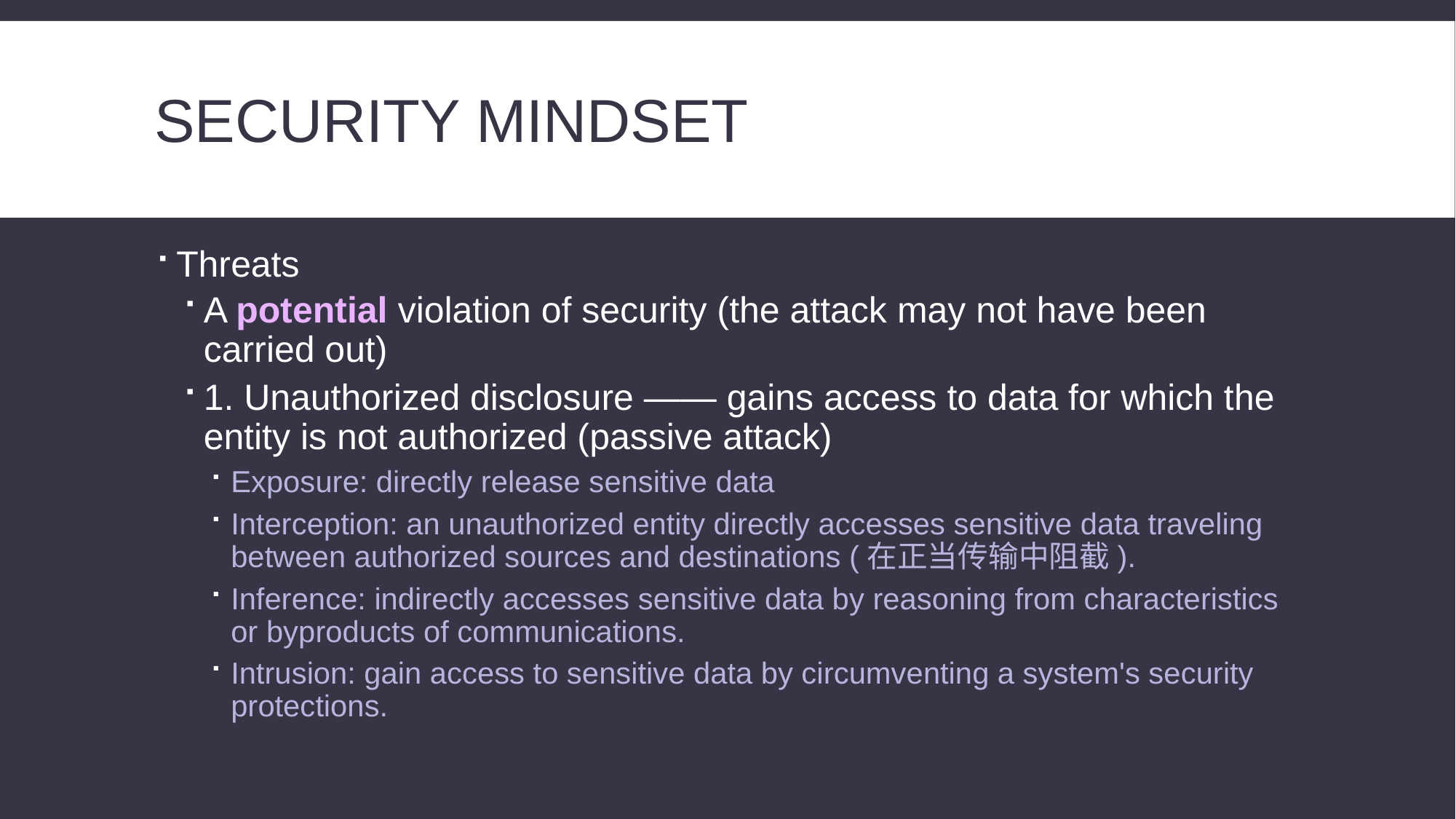

# Security mindset
Threats
A potential violation of security (the attack may not have been carried out)
1. Unauthorized disclosure —— gains access to data for which the entity is not authorized (passive attack)
Exposure: directly release sensitive data
Interception: an unauthorized entity directly accesses sensitive data traveling between authorized sources and destinations (在正当传输中阻截).
Inference: indirectly accesses sensitive data by reasoning from characteristics or byproducts of communications.
Intrusion: gain access to sensitive data by circumventing a system's security protections.